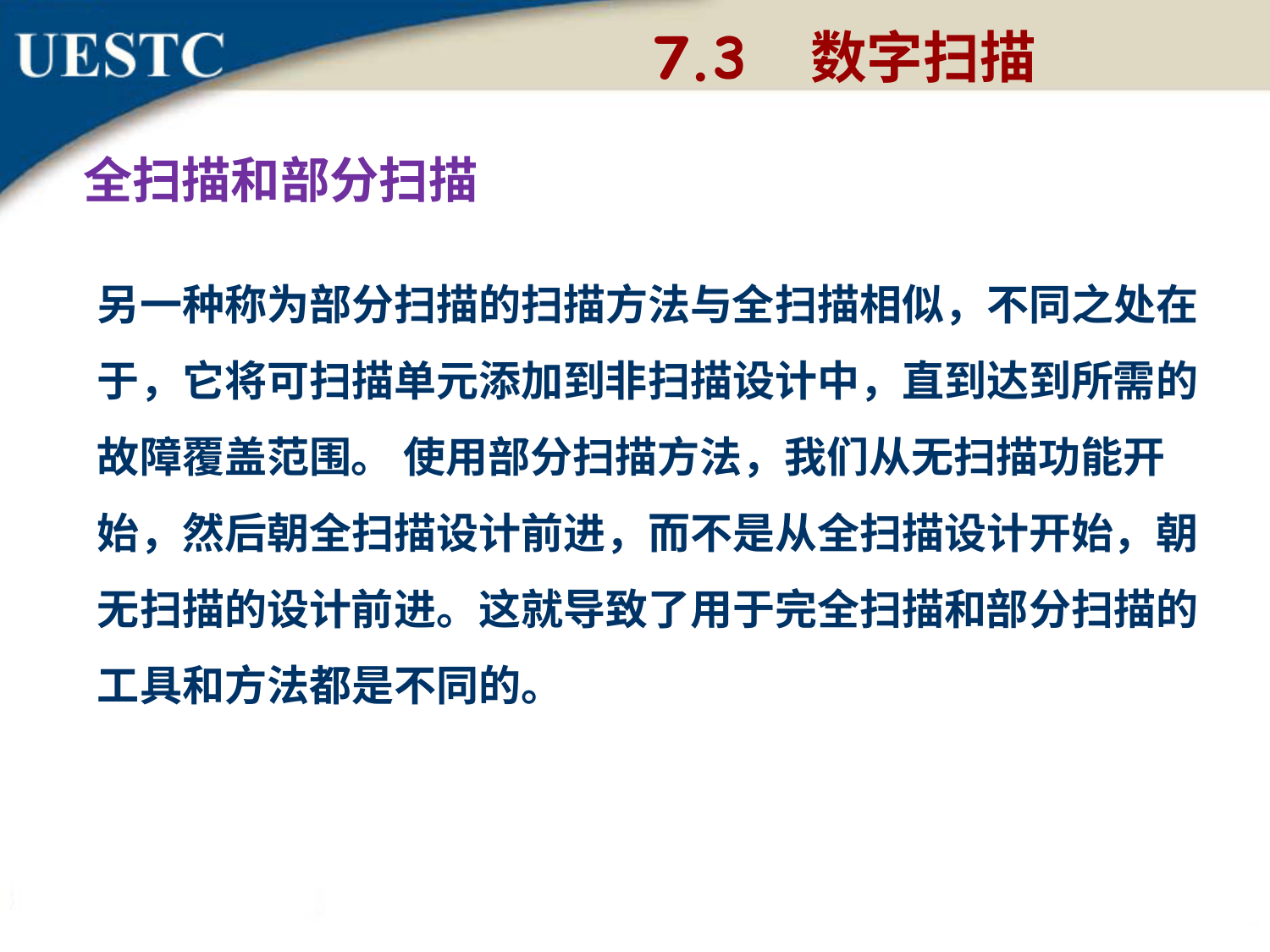

7.3  数字扫描
全扫描和部分扫描
另一种称为部分扫描的扫描方法与全扫描相似，不同之处在于，它将可扫描单元添加到非扫描设计中，直到达到所需的故障覆盖范围。 使用部分扫描方法，我们从无扫描功能开始，然后朝全扫描设计前进，而不是从全扫描设计开始，朝无扫描的设计前进。这就导致了用于完全扫描和部分扫描的工具和方法都是不同的。